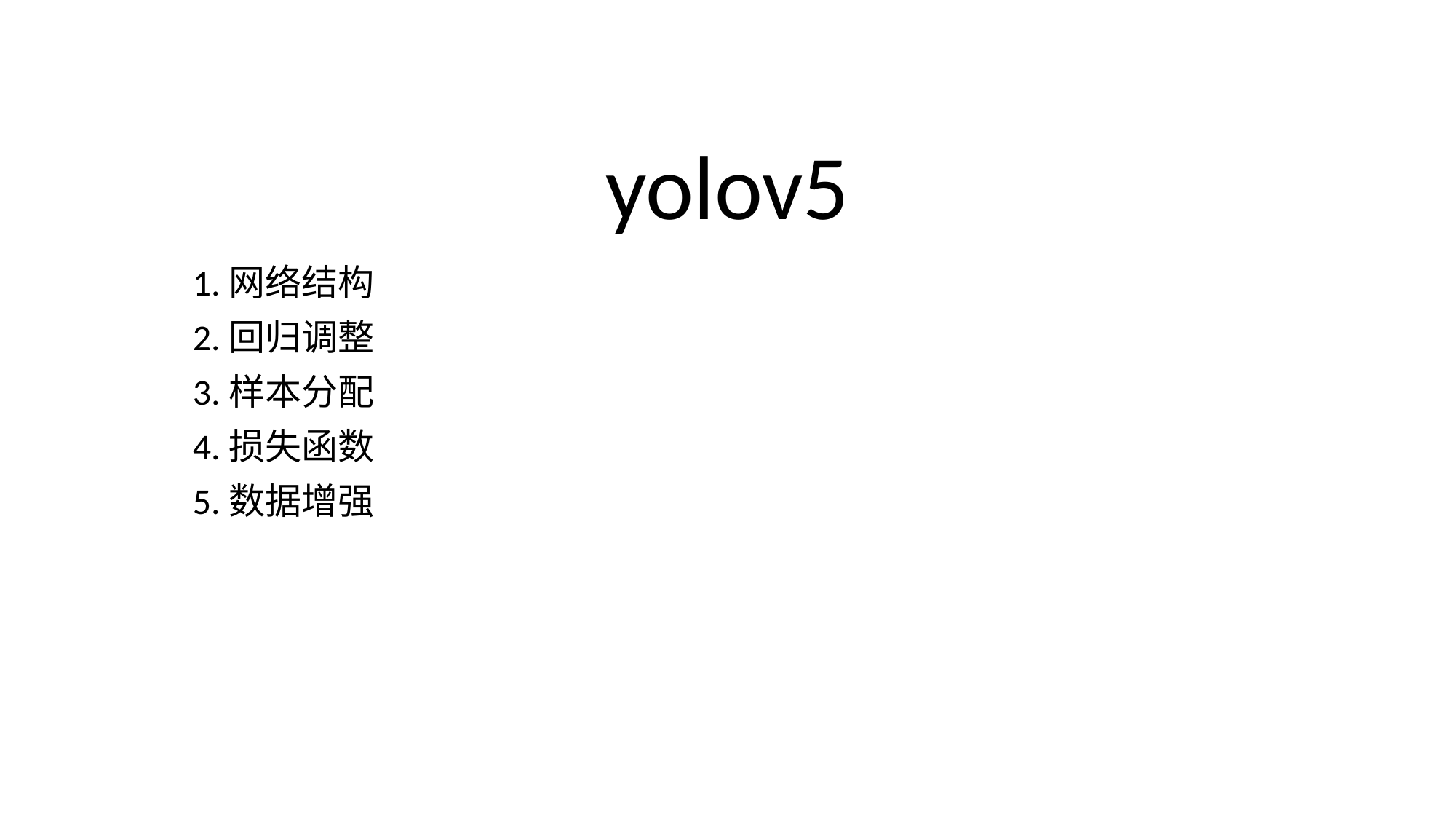

# yolov5
1.网络结构
2.回归调整
3.样本分配
4.损失函数
5.数据增强